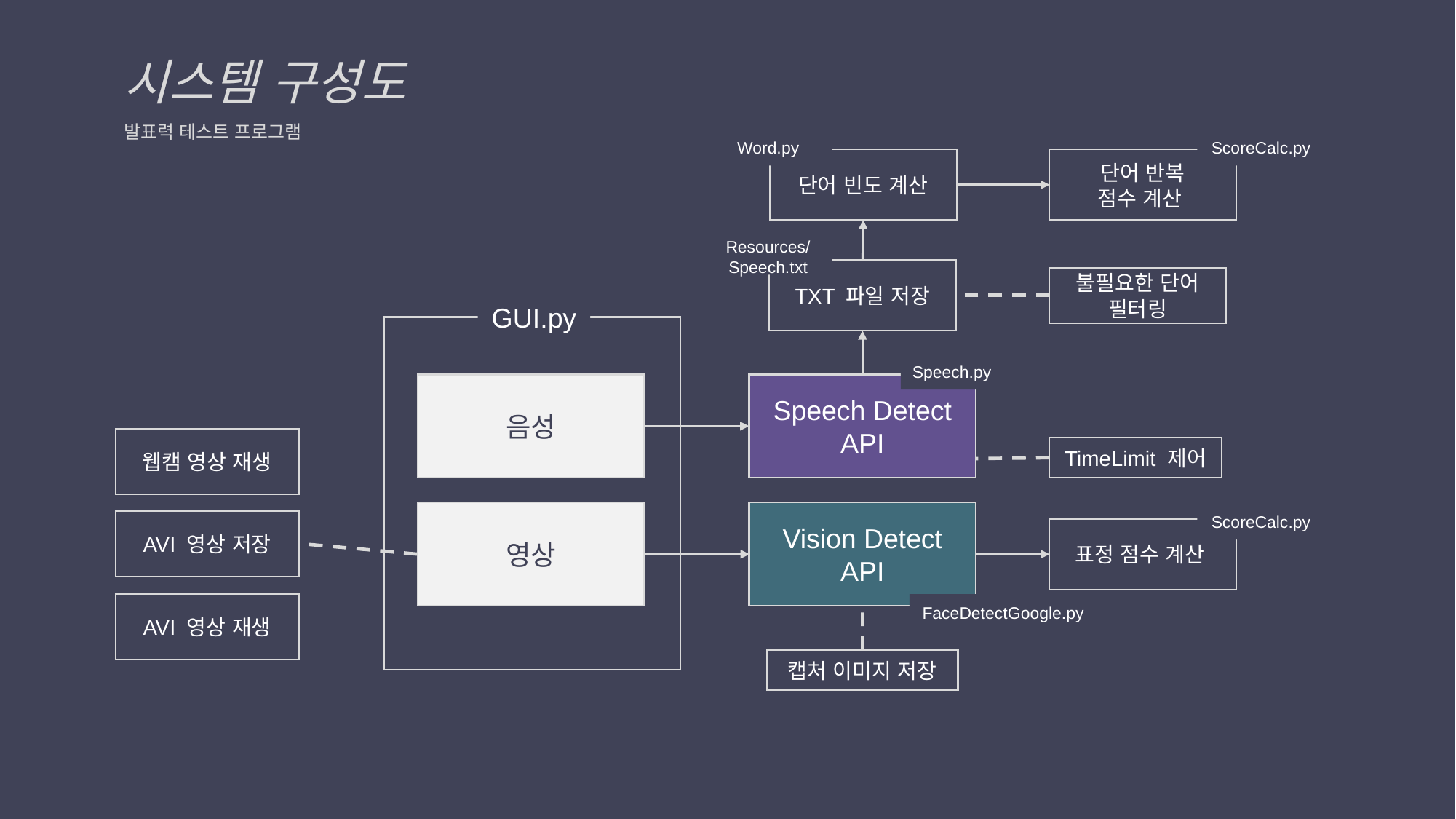

시스템 구성도
발표력 테스트 프로그램
Word.py
ScoreCalc.py
단어 반복
점수 계산
단어 빈도 계산
Resources/
Speech.txt
TXT 파일 저장
불필요한 단어
필터링
GUI.py

Speech.py
Speech Detect API
음성
웹캠 영상 재생
TimeLimit 제어
영상
Vision Detect API
ScoreCalc.py
AVI 영상 저장
표정 점수 계산
AVI 영상 재생
FaceDetectGoogle.py
캡처 이미지 저장